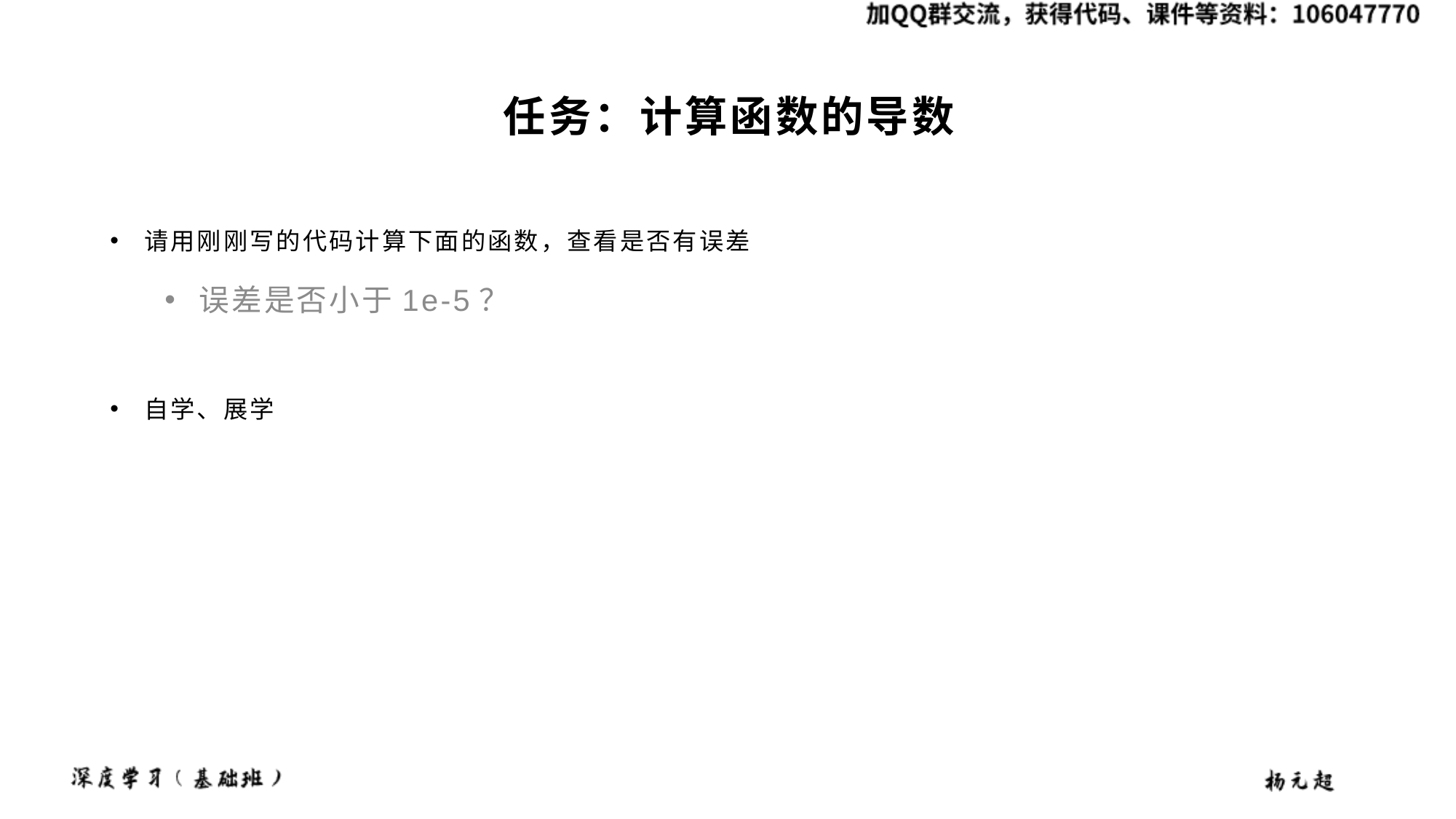

# 任务：计算函数的导数
请用刚刚写的代码计算下面的函数，查看是否有误差
误差是否小于1e-5？

自学、展学